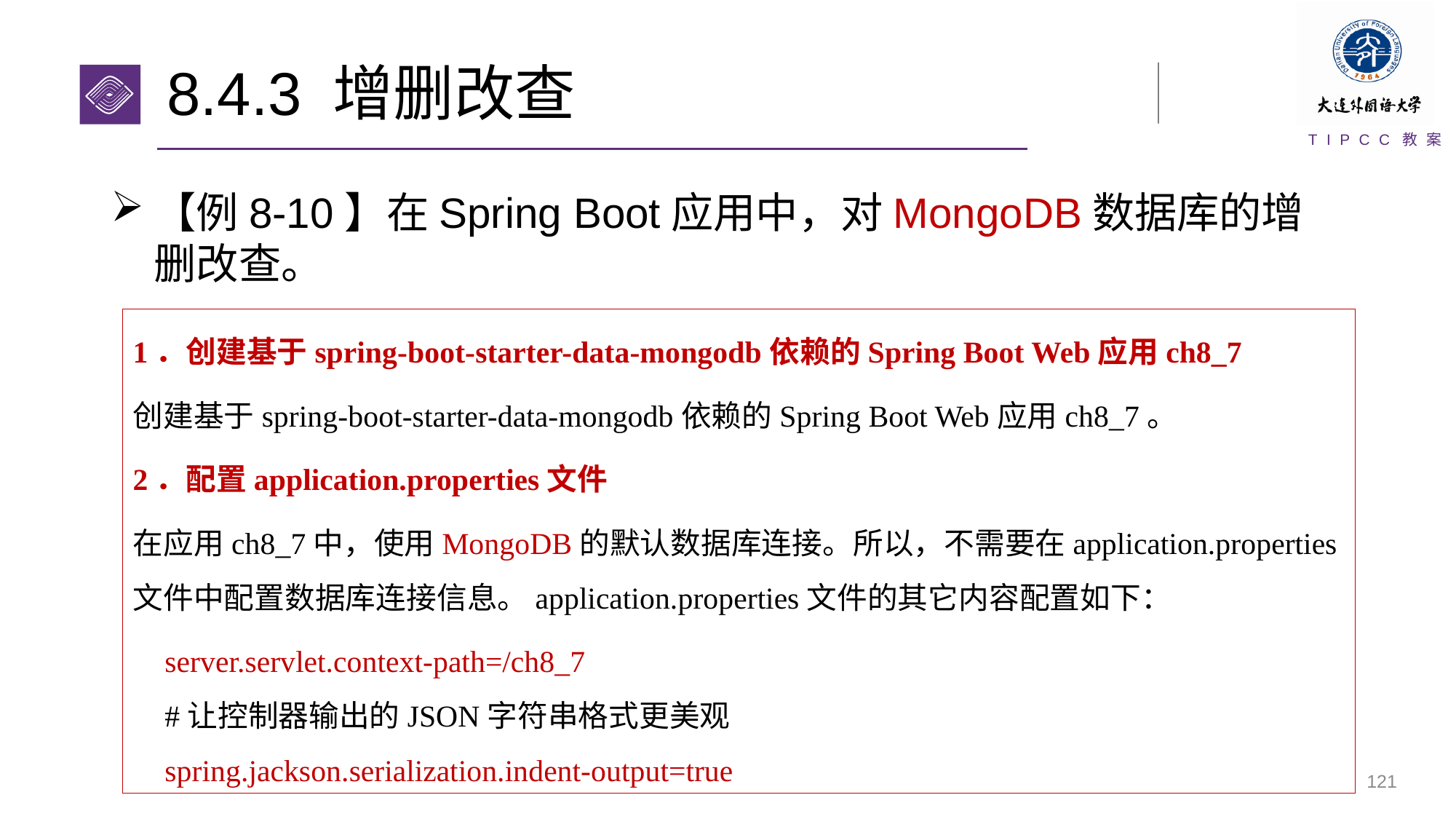

# 8.4.3 增删改查
【例8-10】在Spring Boot应用中，对MongoDB数据库的增删改查。
1．创建基于spring-boot-starter-data-mongodb依赖的Spring Boot Web应用ch8_7
创建基于spring-boot-starter-data-mongodb依赖的Spring Boot Web应用ch8_7。
2．配置application.properties文件
在应用ch8_7中，使用MongoDB的默认数据库连接。所以，不需要在application.properties文件中配置数据库连接信息。application.properties文件的其它内容配置如下：
server.servlet.context-path=/ch8_7
#让控制器输出的JSON字符串格式更美观
spring.jackson.serialization.indent-output=true
121